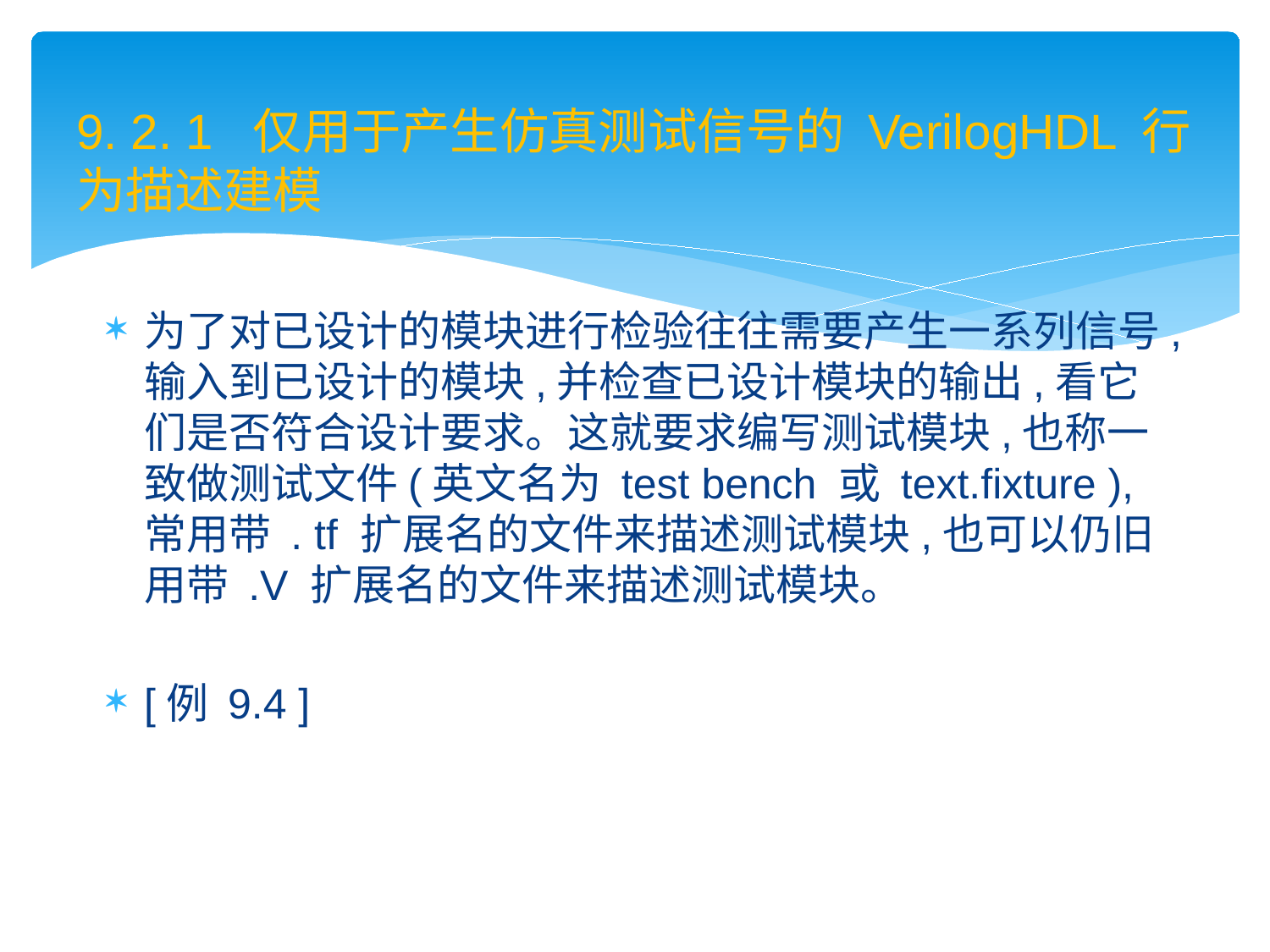

# 9. 2. 1  仅用于产生仿真测试信号的 VerilogHDL 行为描述建模
为了对已设计的模块进行检验往往需要产生一系列信号,输入到已设计的模块,并检查已设计模块的输出,看它们是否符合设计要求。这就要求编写测试模块,也称一致做测试文件(英文名为 test bench 或 text.fixture ),常用带 . tf 扩展名的文件来描述测试模块,也可以仍旧用带 .V 扩展名的文件来描述测试模块。

[例 9.4 ]